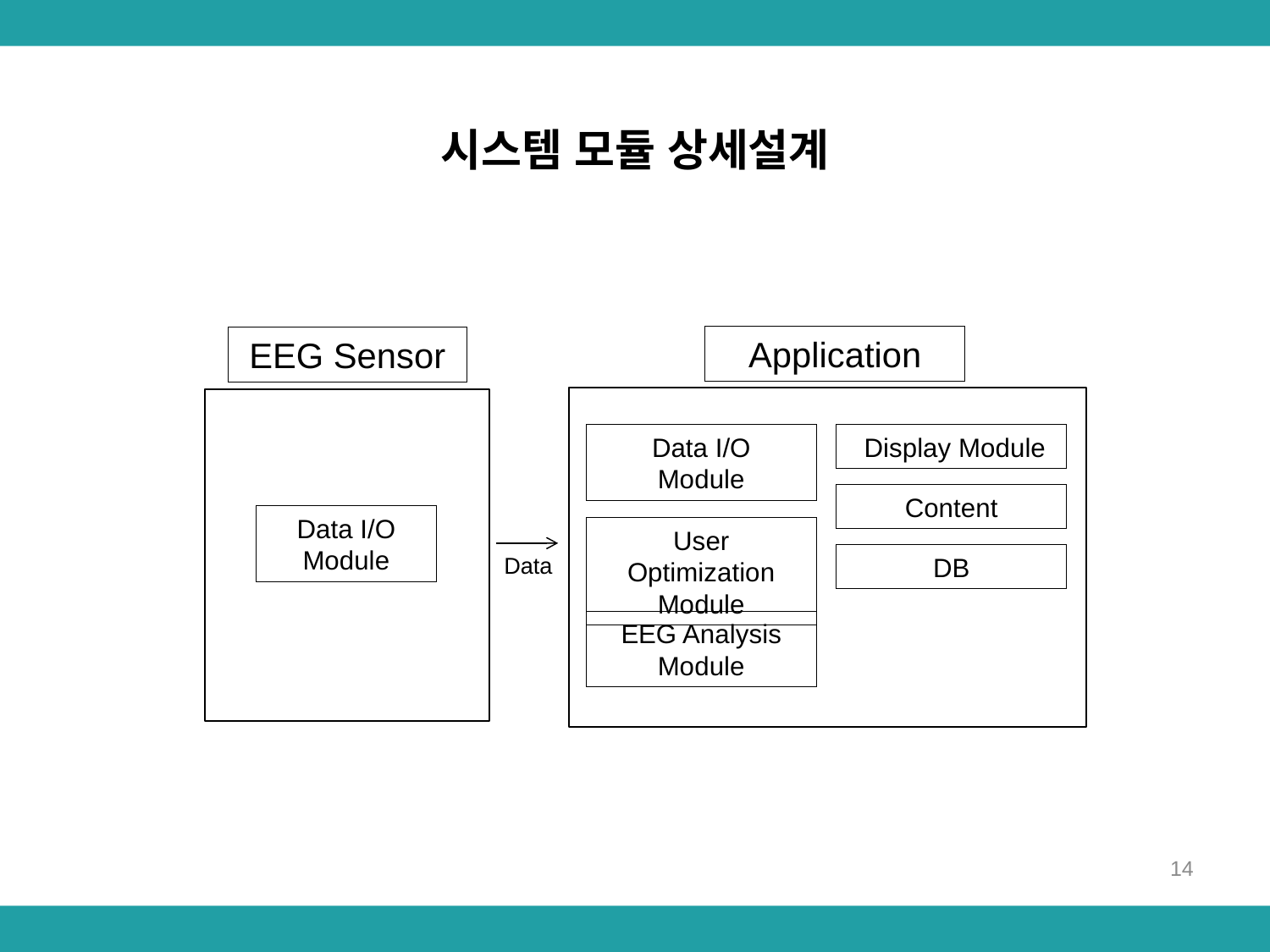

시스템 모듈 상세설계
Application
EEG Sensor

Data I/O
Module

Data I/O
Module
 Display Module
Content
User Optimization Module
DB
Data
EEG Analysis Module
14